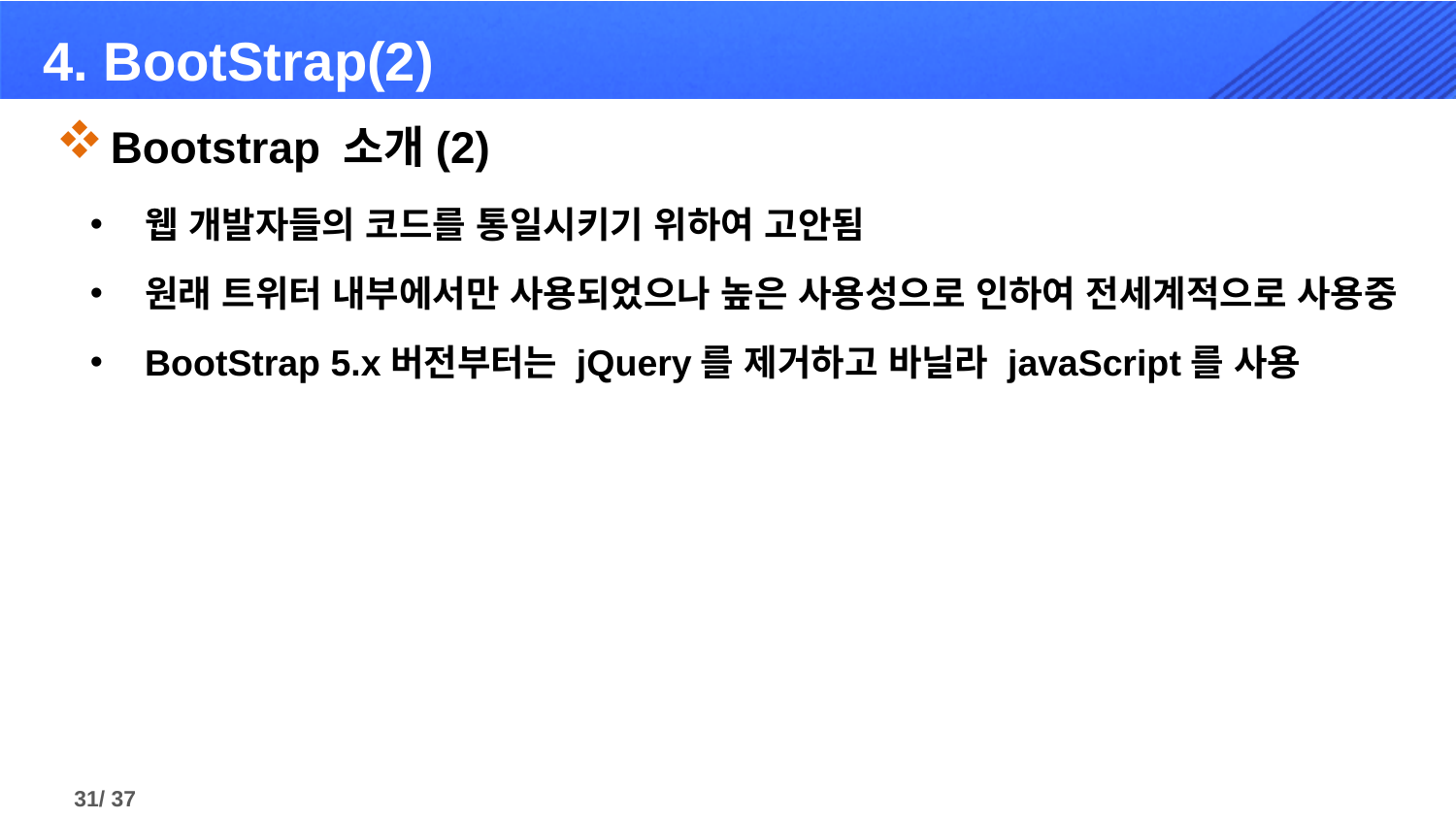

# 4. BootStrap(2)
Bootstrap 소개(2)
웹 개발자들의 코드를 통일시키기 위하여 고안됨
원래 트위터 내부에서만 사용되었으나 높은 사용성으로 인하여 전세계적으로 사용중
BootStrap 5.x버전부터는 jQuery를 제거하고 바닐라 javaScript를 사용